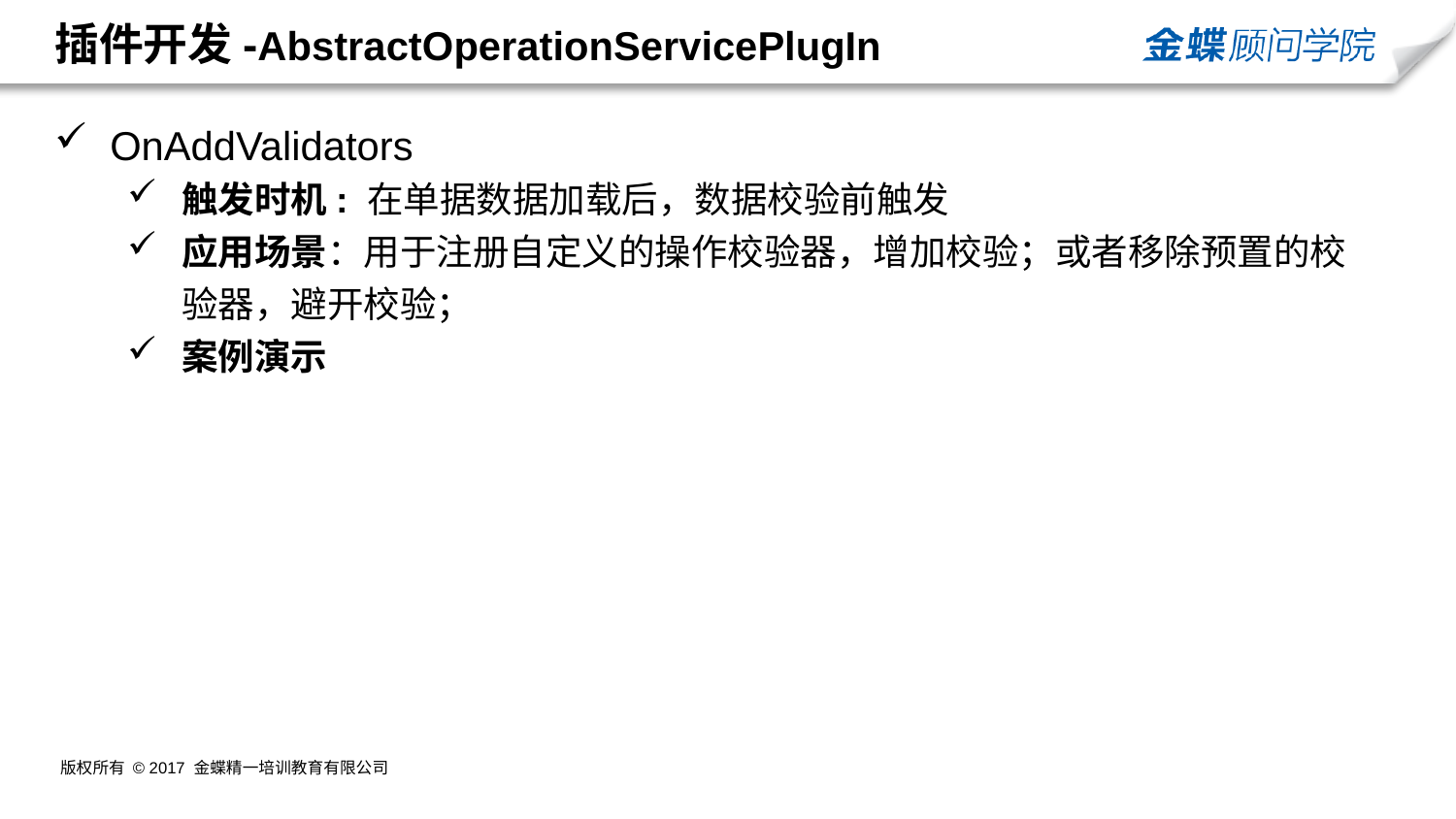

# 插件开发-AbstractOperationServicePlugIn
  OnAddValidators
触发时机: 在单据数据加载后，数据校验前触发
应用场景：用于注册自定义的操作校验器，增加校验；或者移除预置的校验器，避开校验；
案例演示